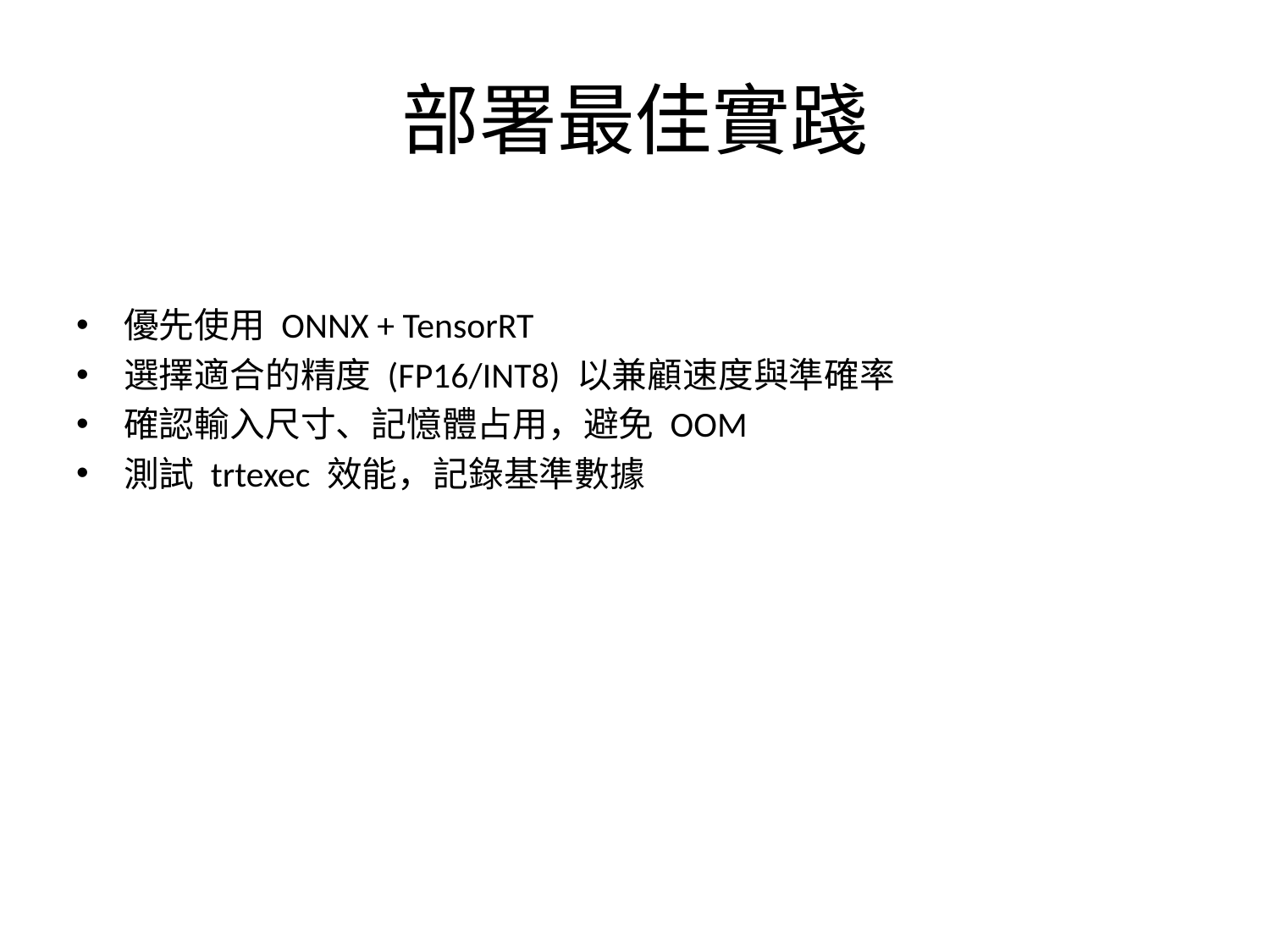

# 部署最佳實踐

優先使用 ONNX + TensorRT
選擇適合的精度 (FP16/INT8) 以兼顧速度與準確率
確認輸入尺寸、記憶體占用，避免 OOM
測試 trtexec 效能，記錄基準數據